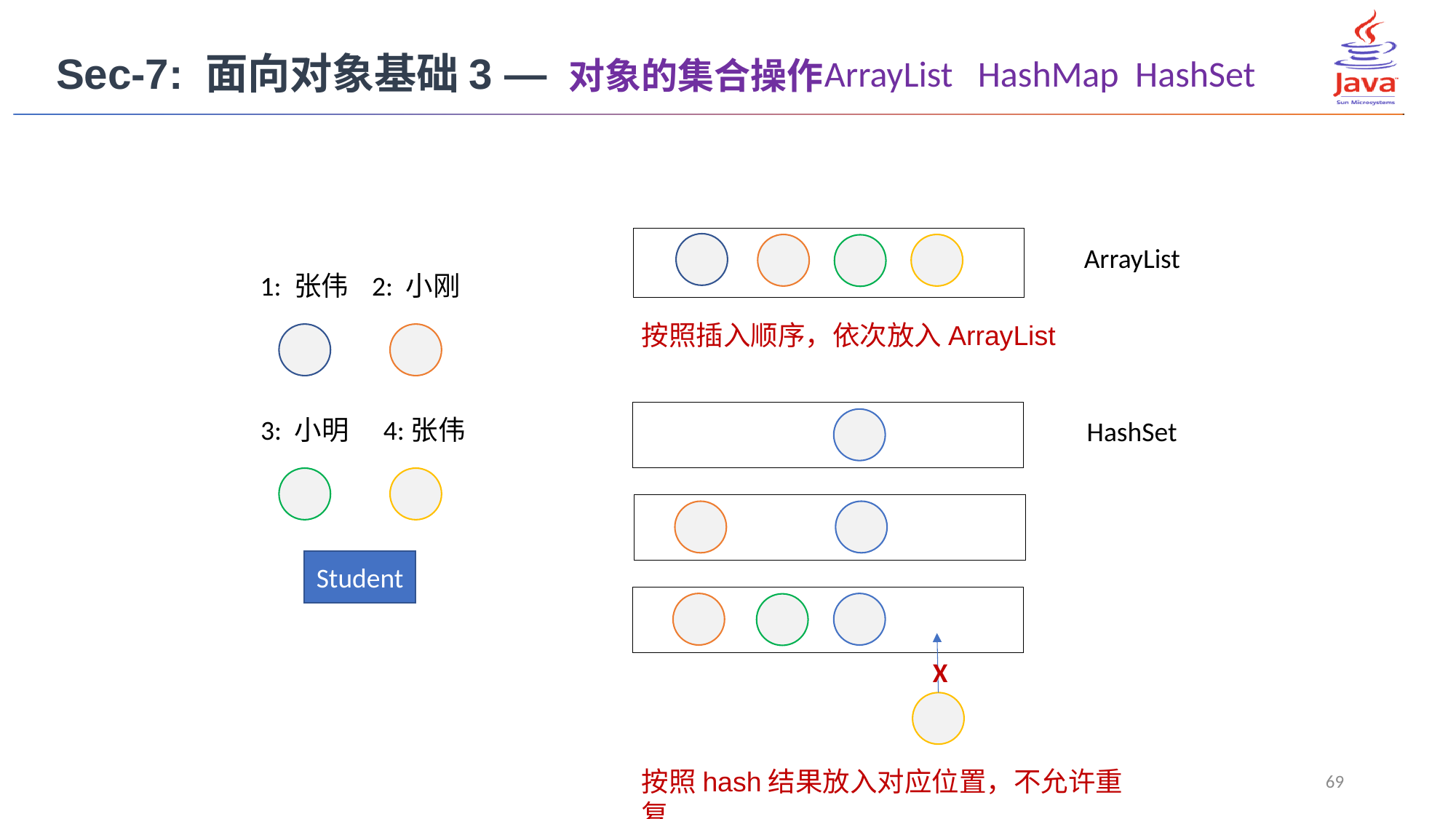

Sec-7: 面向对象基础3 — 对象的集合操作
ArrayList   HashMap  HashSet

ArrayList
1: 张伟
2: 小刚
按照插入顺序，依次放入ArrayList

3: 小明
4:张伟
HashSet

Student

X

按照hash结果放入对应位置，不允许重复
69